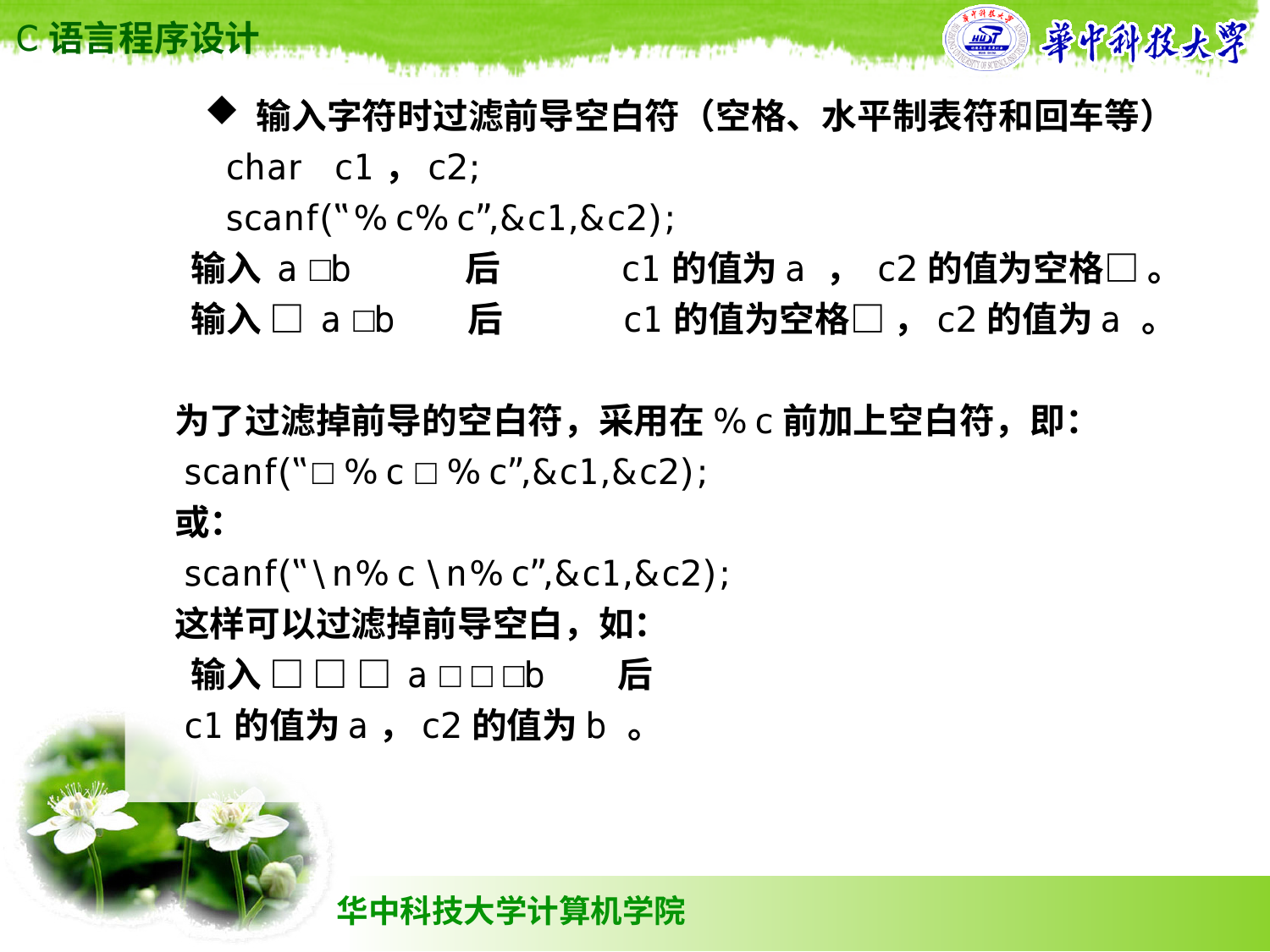

输入字符时过滤前导空白符（空格、水平制表符和回车等）
     char   c1，c2;
     scanf(“%c%c”,&c1,&c2);
 输入 a □b          后              c1的值为a ， c2的值为空格□ 。
 输入 □ a □b      后              c1的值为空格□ ，c2的值为a 。

为了过滤掉前导的空白符，采用在%c前加上空白符，即：
 scanf(“□ %c □ %c”,&c1,&c2);
或：
 scanf(“\n%c \n%c”,&c1,&c2);
这样可以过滤掉前导空白，如：
 输入 □ □ □ a □ □ □b      后
 c1的值为a，c2的值为b 。